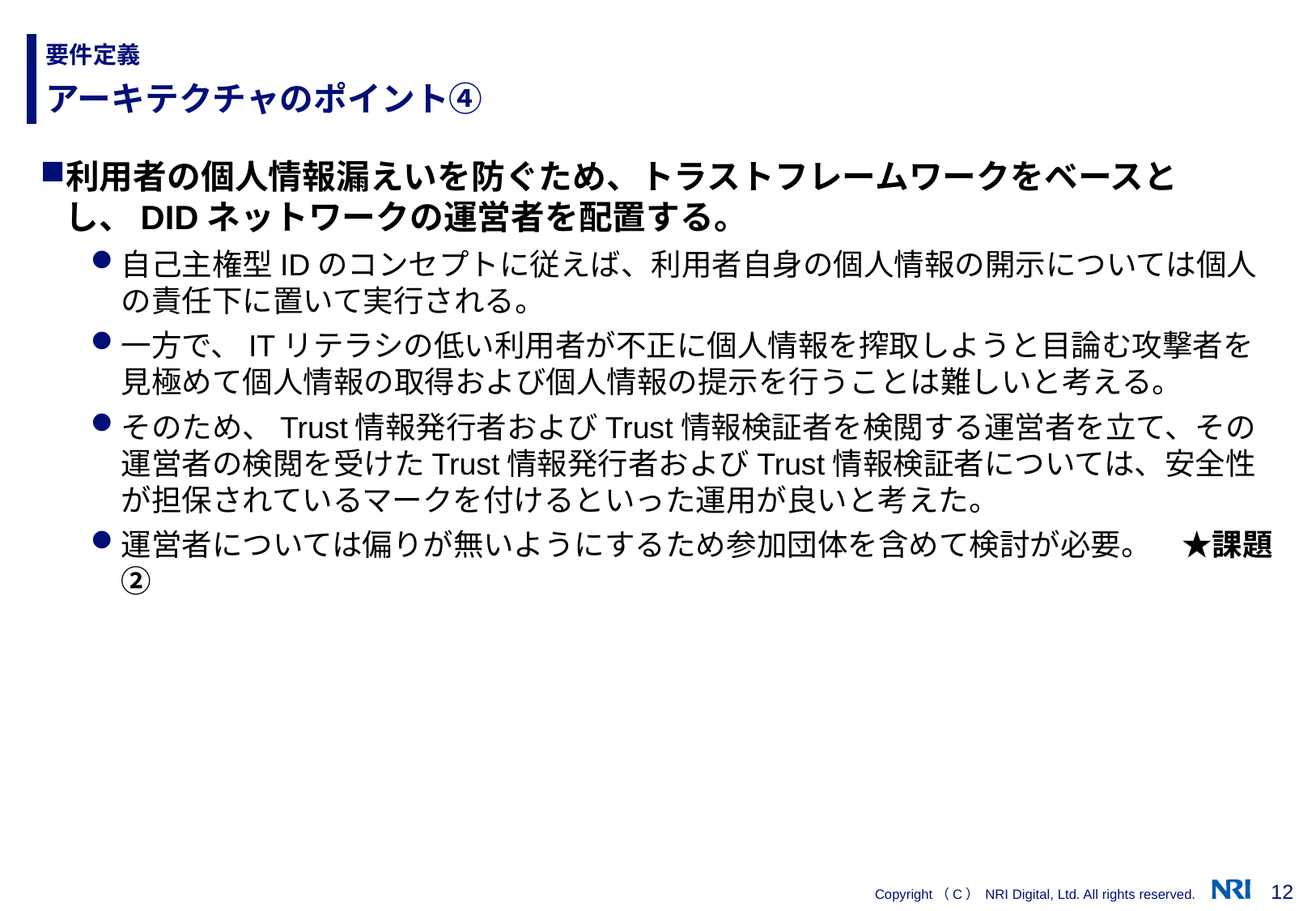

# 要件定義
アーキテクチャのポイント④
利用者の個人情報漏えいを防ぐため、トラストフレームワークをベースとし、DIDネットワークの運営者を配置する。
自己主権型IDのコンセプトに従えば、利用者自身の個人情報の開示については個人の責任下に置いて実行される。
一方で、ITリテラシの低い利用者が不正に個人情報を搾取しようと目論む攻撃者を見極めて個人情報の取得および個人情報の提示を行うことは難しいと考える。
そのため、Trust情報発行者およびTrust情報検証者を検閲する運営者を立て、その運営者の検閲を受けたTrust情報発行者およびTrust情報検証者については、安全性が担保されているマークを付けるといった運用が良いと考えた。
運営者については偏りが無いようにするため参加団体を含めて検討が必要。　★課題②